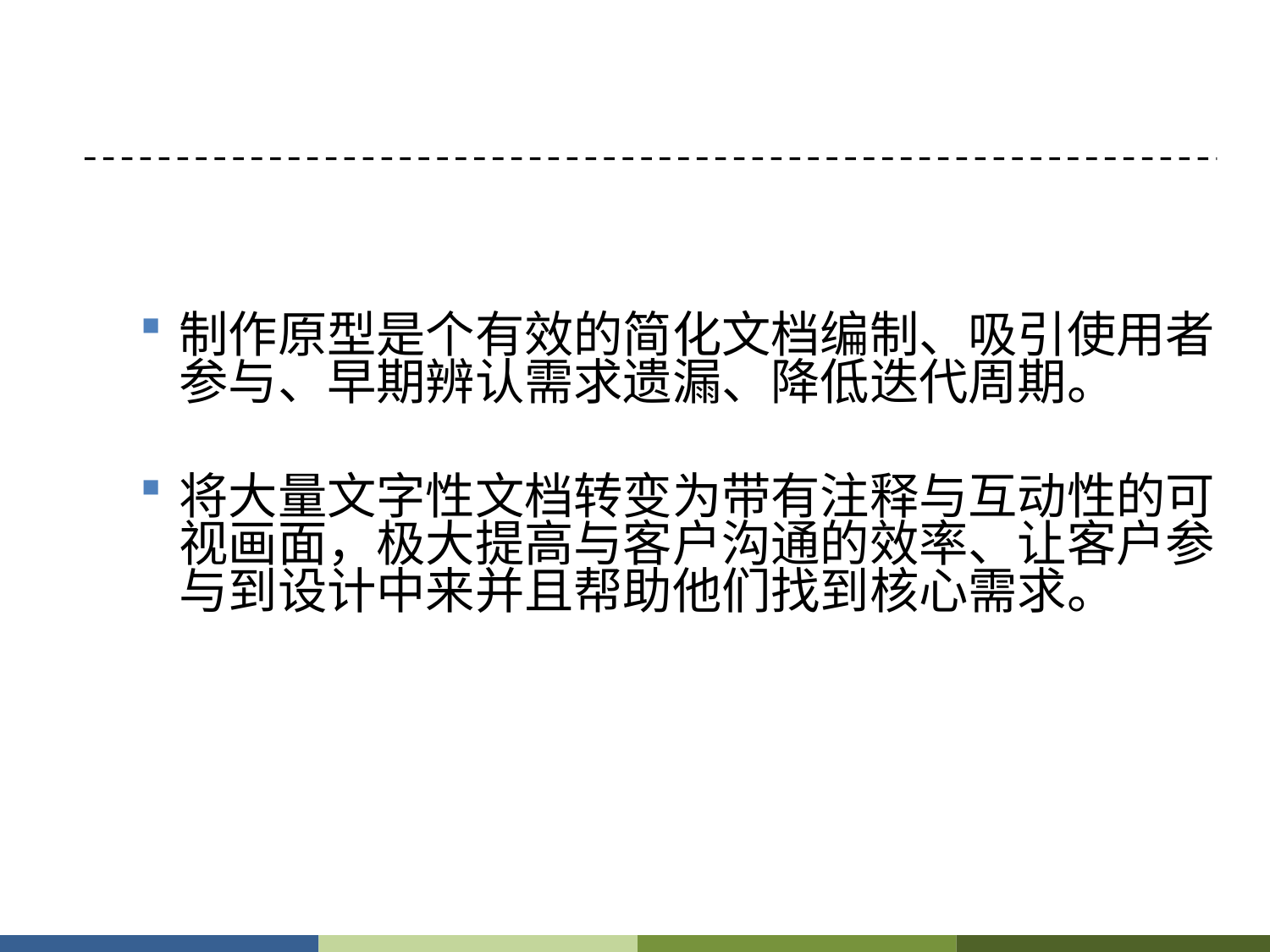

#

制作原型是个有效的简化文档编制、吸引使用者参与、早期辨认需求遗漏、降低迭代周期。

将大量文字性文档转变为带有注释与互动性的可视画面，极大提高与客户沟通的效率、让客户参与到设计中来并且帮助他们找到核心需求。